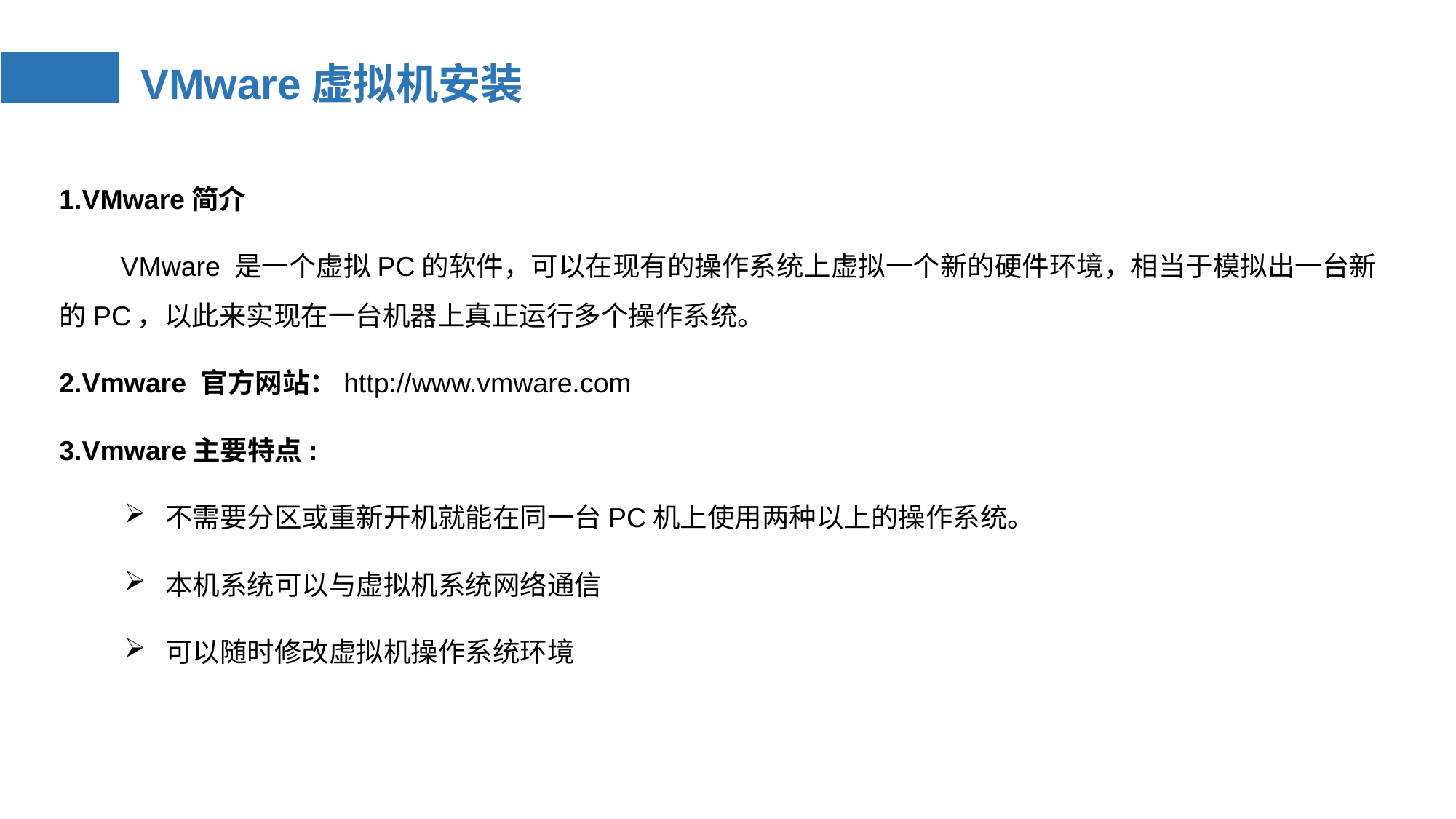

# VMware虚拟机安装
1.VMware简介
        VMware 是一个虚拟PC的软件，可以在现有的操作系统上虚拟一个新的硬件环境，相当于模拟出一台新的PC，以此来实现在一台机器上真正运行多个操作系统。
2.Vmware 官方网站：http://www.vmware.com
3.Vmware主要特点:
不需要分区或重新开机就能在同一台PC机上使用两种以上的操作系统。
本机系统可以与虚拟机系统网络通信
可以随时修改虚拟机操作系统环境